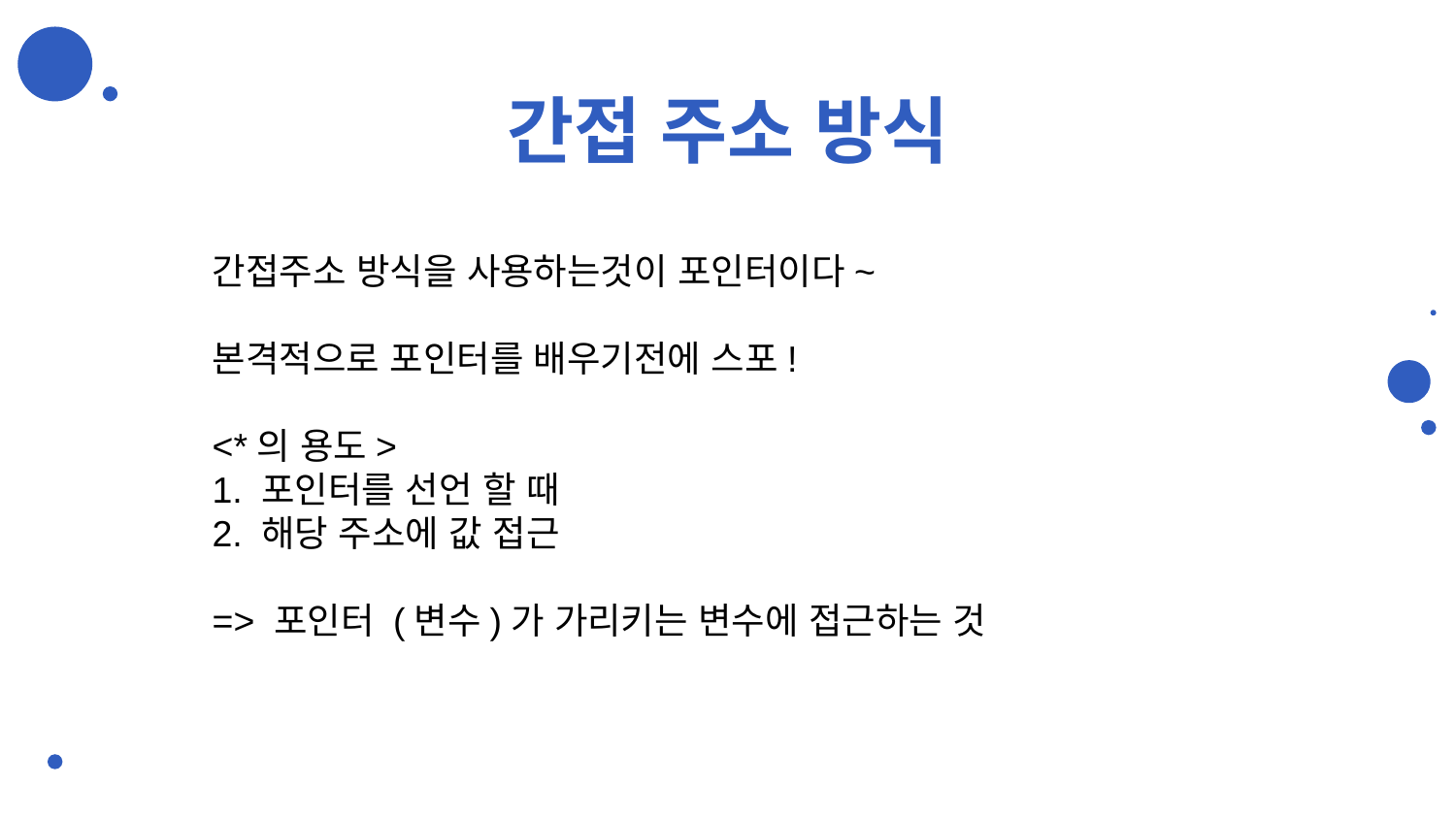

# 간접 주소 방식
간접주소 방식을 사용하는것이 포인터이다~

본격적으로 포인터를 배우기전에 스포!

<*의 용도>
1. 포인터를 선언 할 때
2. 해당 주소에 값 접근

=> 포인터 (변수)가 가리키는 변수에 접근하는 것